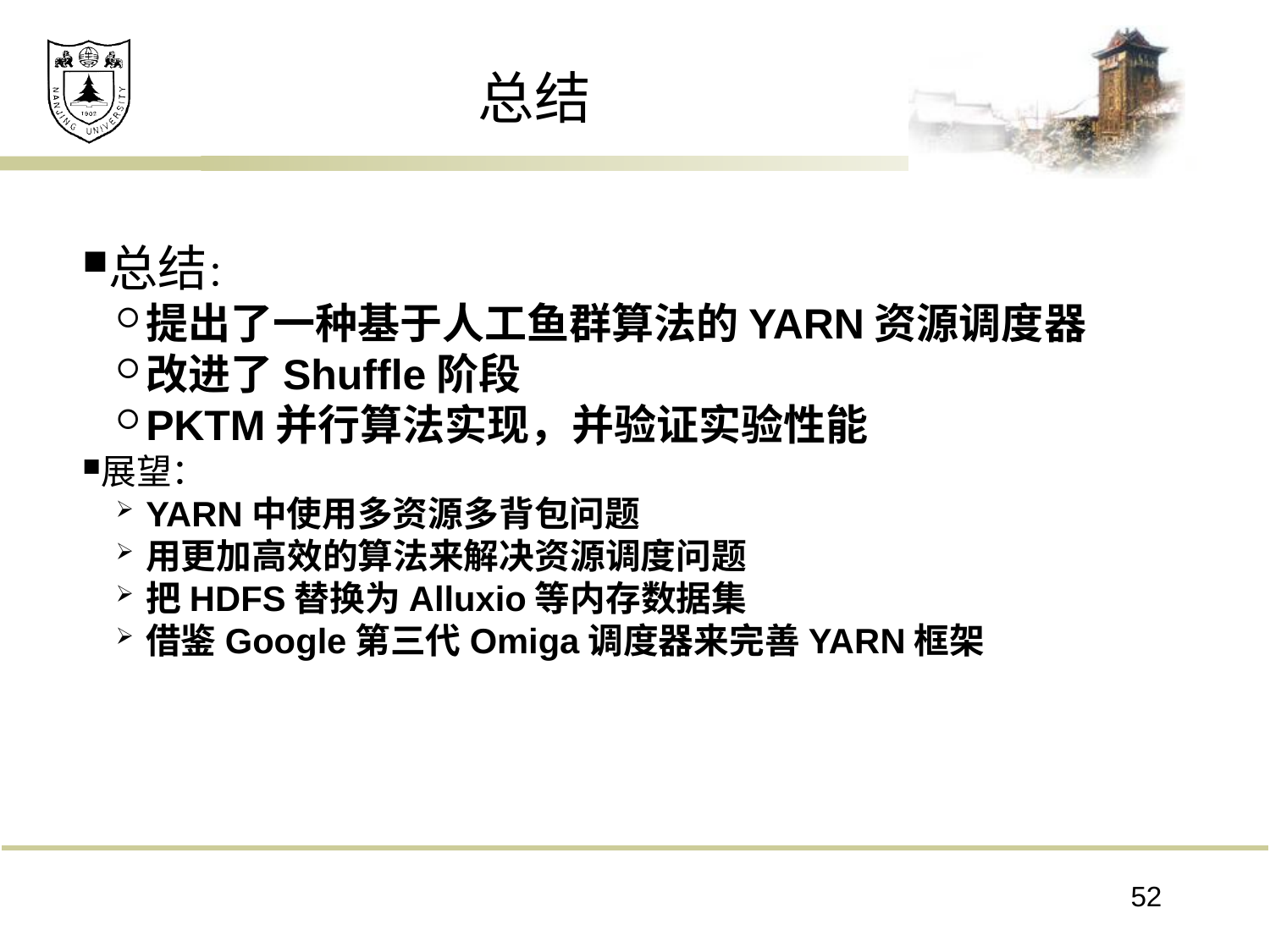

总结
总结：
提出了一种基于人工鱼群算法的YARN资源调度器
改进了Shuffle阶段
PKTM并行算法实现，并验证实验性能
展望：
YARN中使用多资源多背包问题
用更加高效的算法来解决资源调度问题
把HDFS替换为Alluxio等内存数据集
借鉴Google第三代Omiga调度器来完善YARN框架
52